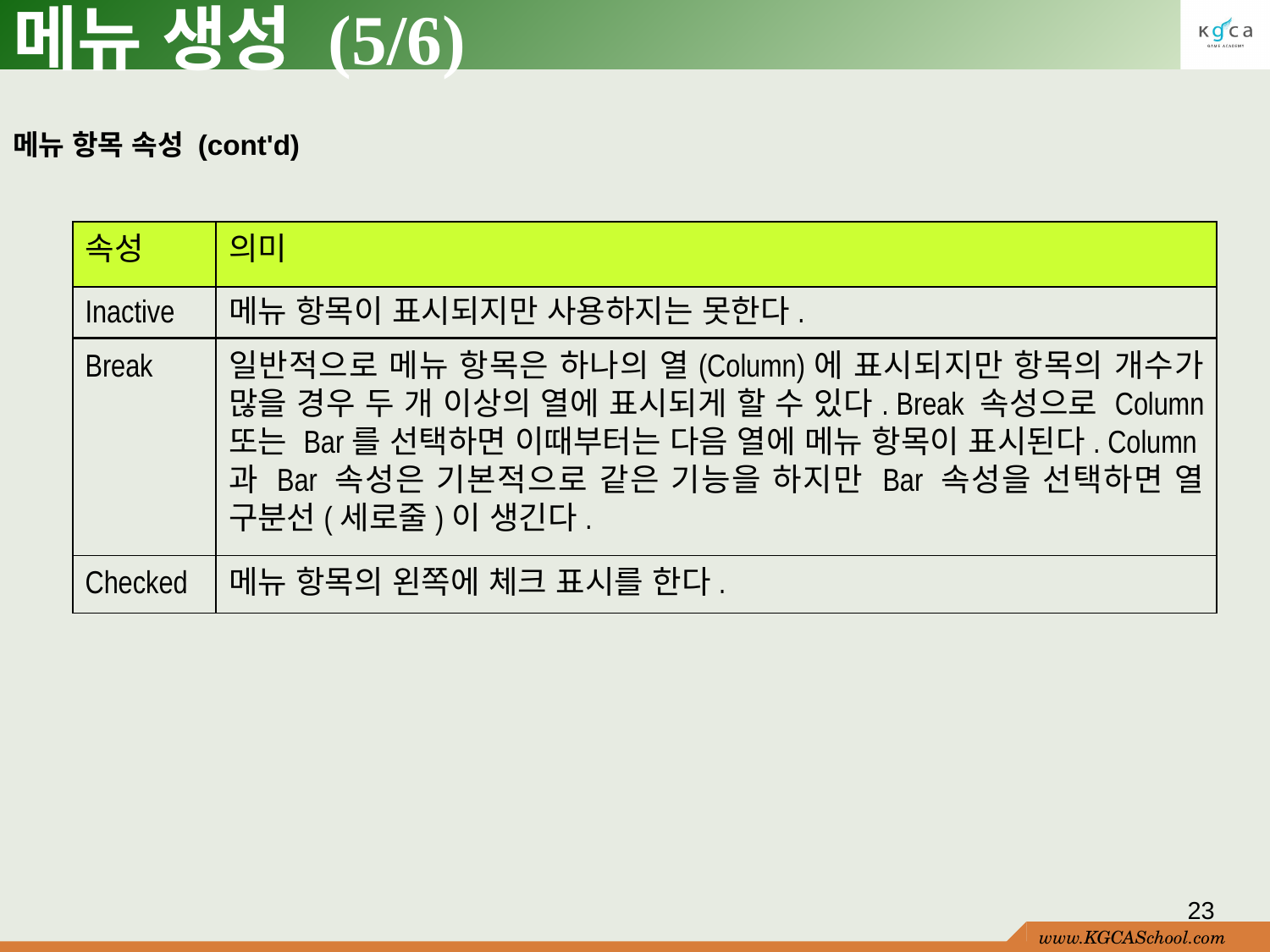

# 메뉴 생성 (5/6)
메뉴 항목 속성 (cont'd)
속성

의미
Inactive

메뉴 항목이 표시되지만 사용하지는 못한다.
Break

일반적으로 메뉴 항목은 하나의 열(Column)에 표시되지만 항목의 개수가 많을 경우 두 개 이상의 열에 표시되게 할 수 있다. Break 속성으로 Column 또는 Bar를 선택하면 이때부터는 다음 열에 메뉴 항목이 표시된다. Column과 Bar 속성은 기본적으로 같은 기능을 하지만 Bar 속성을 선택하면 열 구분선(세로줄)이 생긴다.
Checked

메뉴 항목의 왼쪽에 체크 표시를 한다.
23